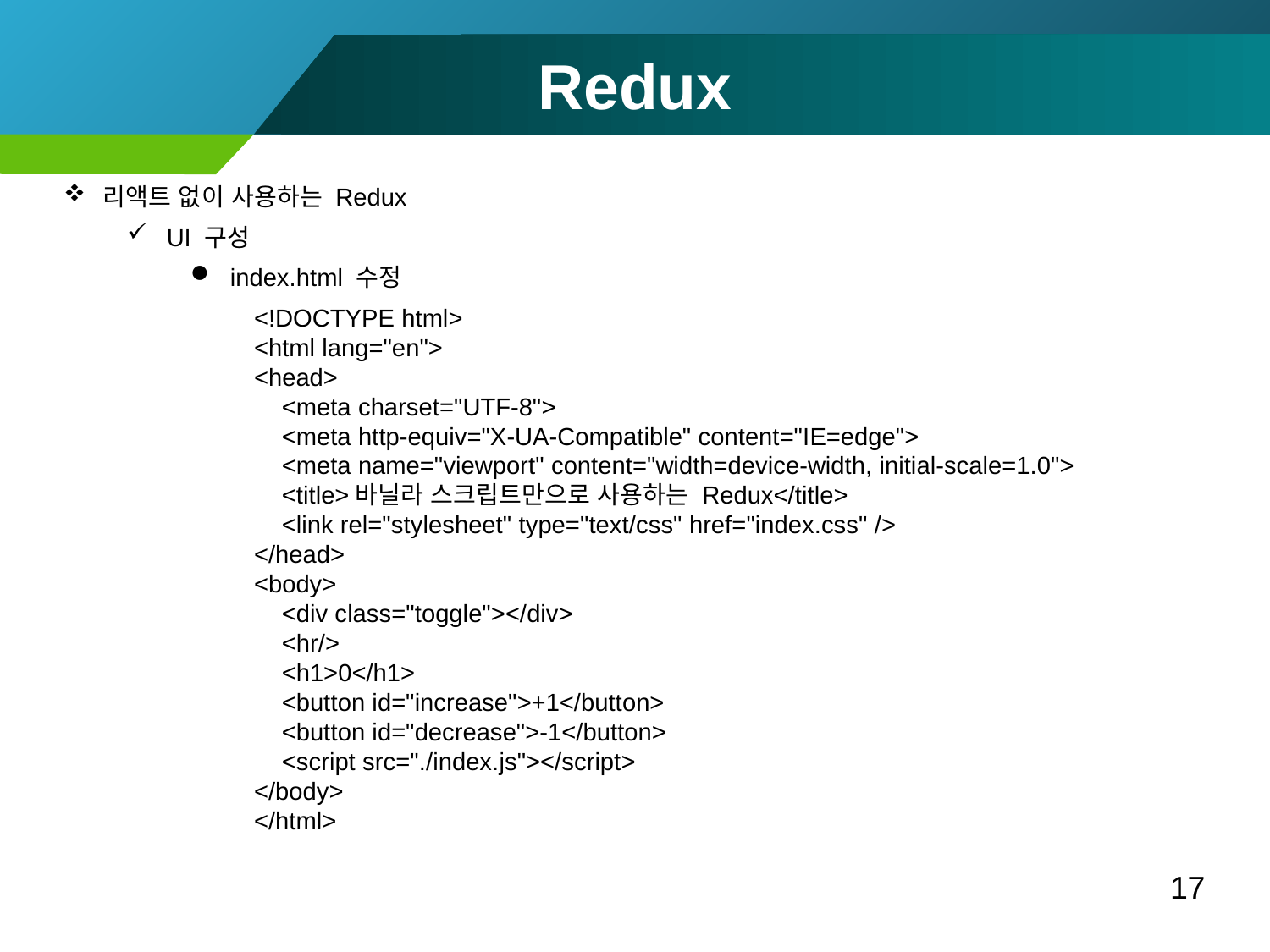

Redux
리액트 없이 사용하는 Redux
UI 구성
index.html 수정
<!DOCTYPE html>
<html lang="en">
<head>
    <meta charset="UTF-8">
    <meta http-equiv="X-UA-Compatible" content="IE=edge">
    <meta name="viewport" content="width=device-width, initial-scale=1.0">
    <title>바닐라 스크립트만으로 사용하는 Redux</title>
    <link rel="stylesheet" type="text/css" href="index.css" />
</head>
<body>
    <div class="toggle"></div>
    <hr/>
    <h1>0</h1>
    <button id="increase">+1</button>
    <button id="decrease">-1</button>
    <script src="./index.js"></script>
</body>
</html>
17